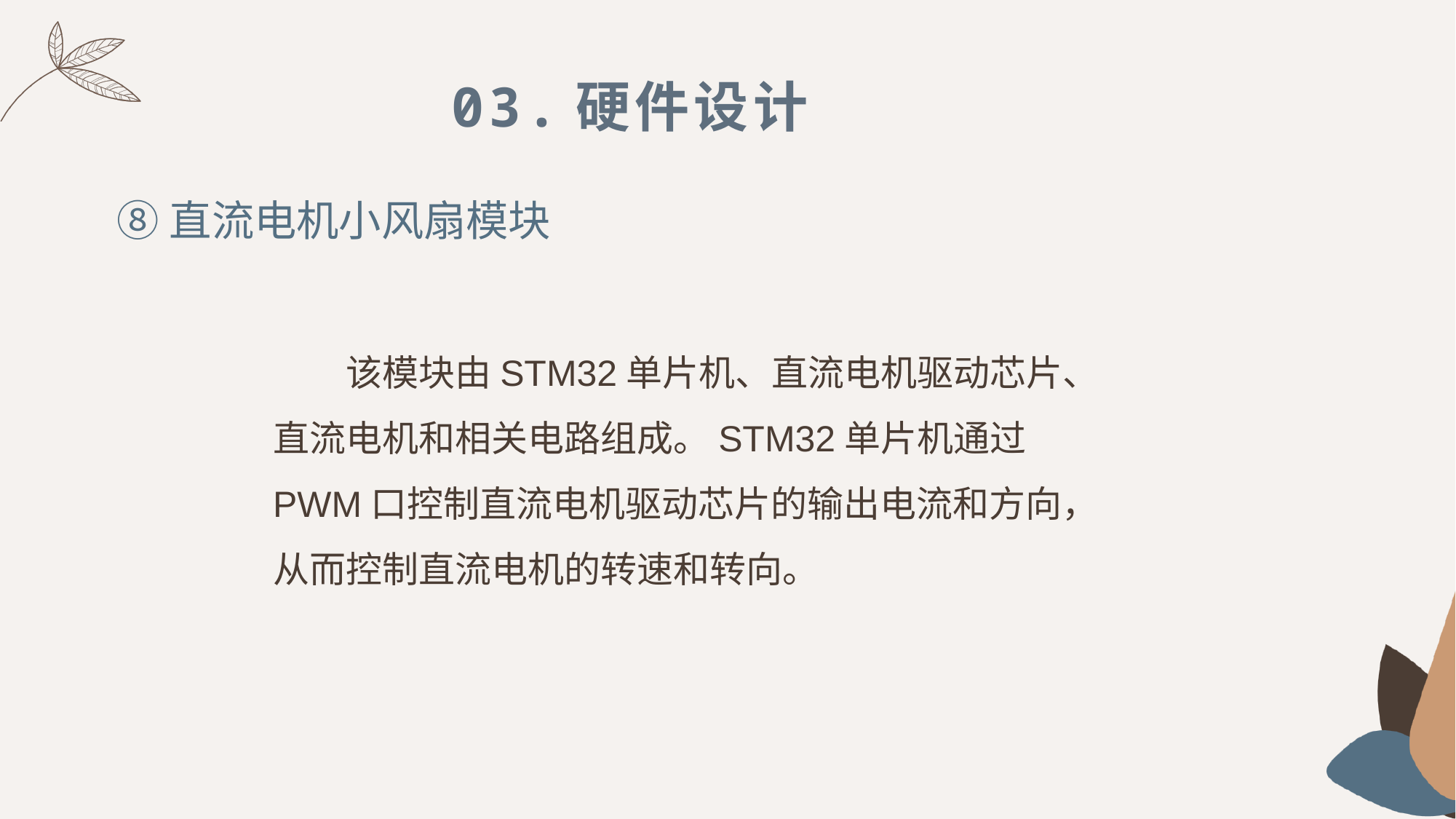

03.硬件设计
⑧直流电机小风扇模块

该模块由STM32单片机、直流电机驱动芯片、直流电机和相关电路组成。STM32单片机通过PWM口控制直流电机驱动芯片的输出电流和方向，从而控制直流电机的转速和转向。